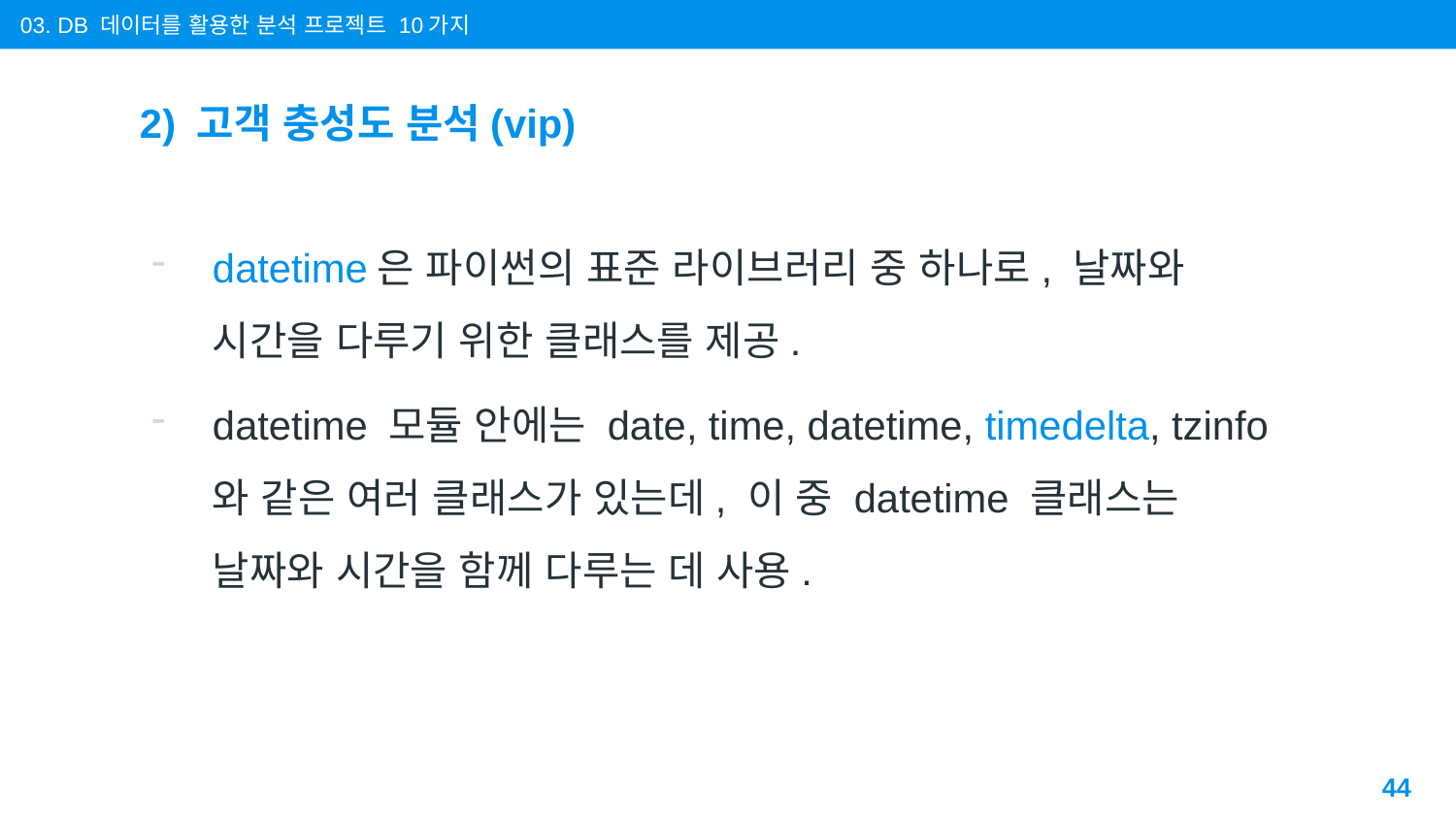

03. DB 데이터를 활용한 분석 프로젝트 10가지
# 2) 고객 충성도 분석(vip)
datetime은 파이썬의 표준 라이브러리 중 하나로, 날짜와 시간을 다루기 위한 클래스를 제공.
datetime 모듈 안에는 date, time, datetime, timedelta, tzinfo와 같은 여러 클래스가 있는데, 이 중 datetime 클래스는 날짜와 시간을 함께 다루는 데 사용.
44